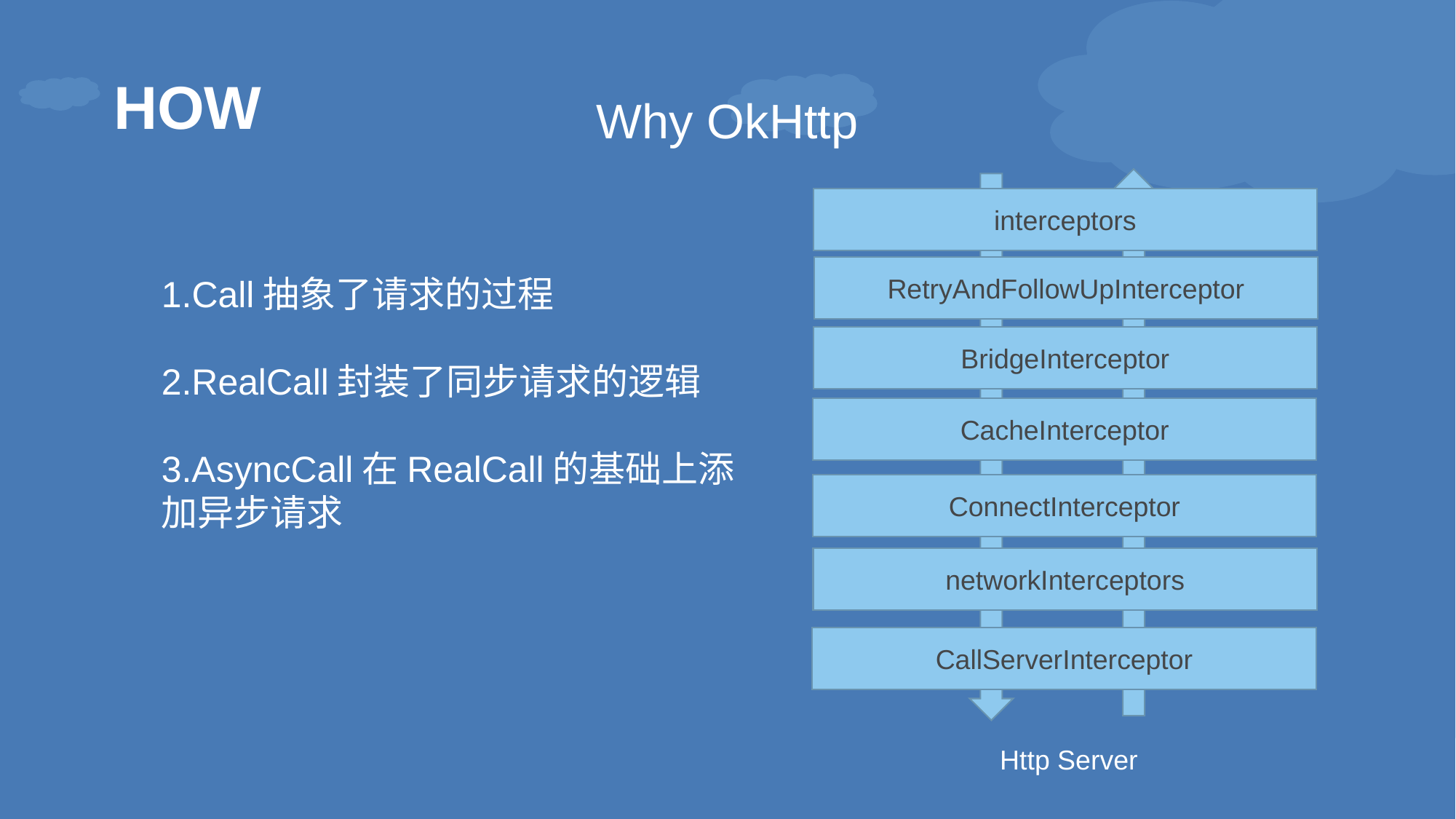

Why OkHttp
HOW

interceptors
RetryAndFollowUpInterceptor
1.Call抽象了请求的过程

2.RealCall封装了同步请求的逻辑

3.AsyncCall在RealCall的基础上添加异步请求
BridgeInterceptor
CacheInterceptor
ConnectInterceptor
networkInterceptors
CallServerInterceptor
Http Server